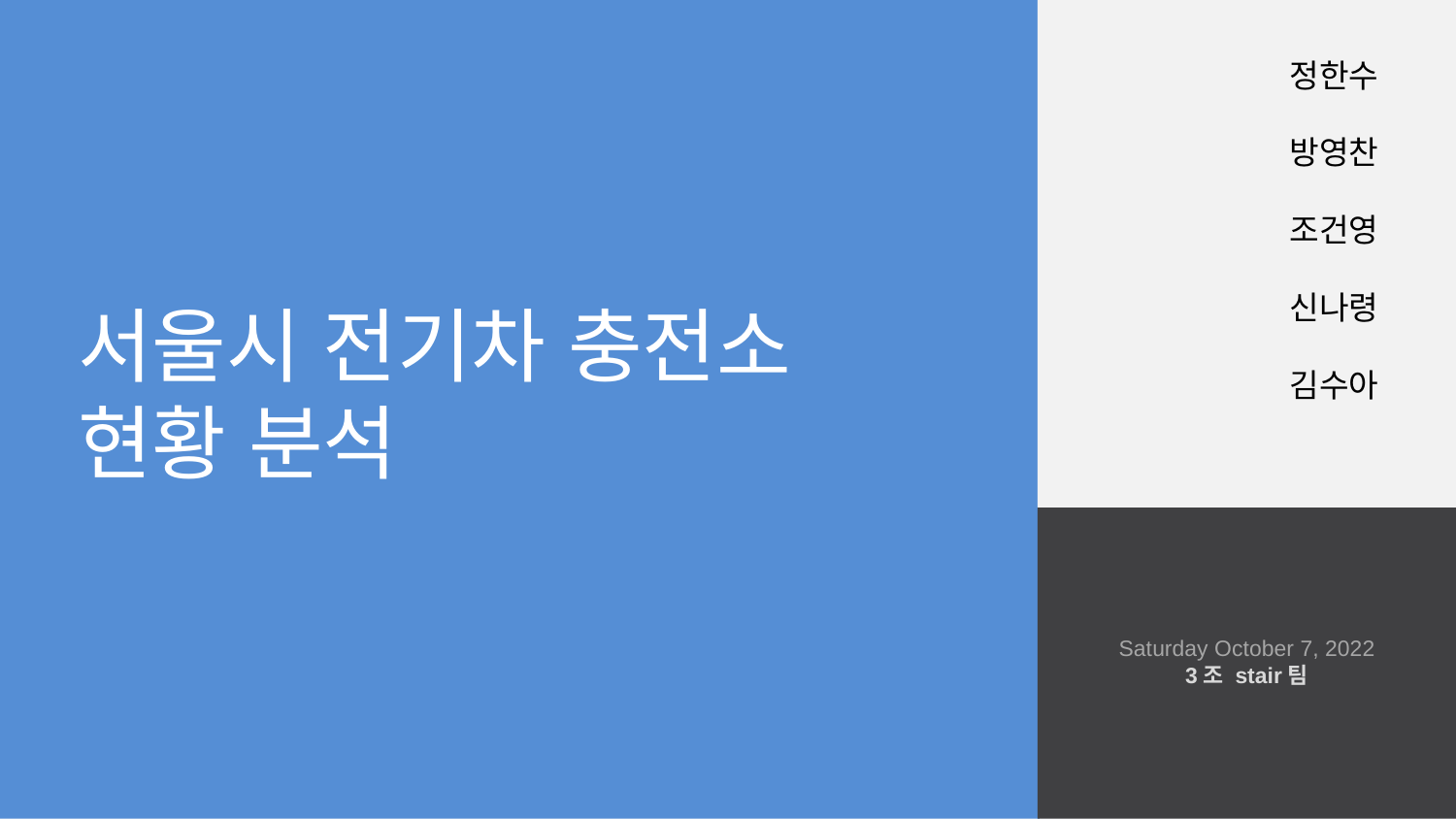

정한수

 방영찬

 조건영

 신나령

 김수아

서울시 전기차 충전소
현황 분석

Saturday October 7, 2022
3조 stair팀